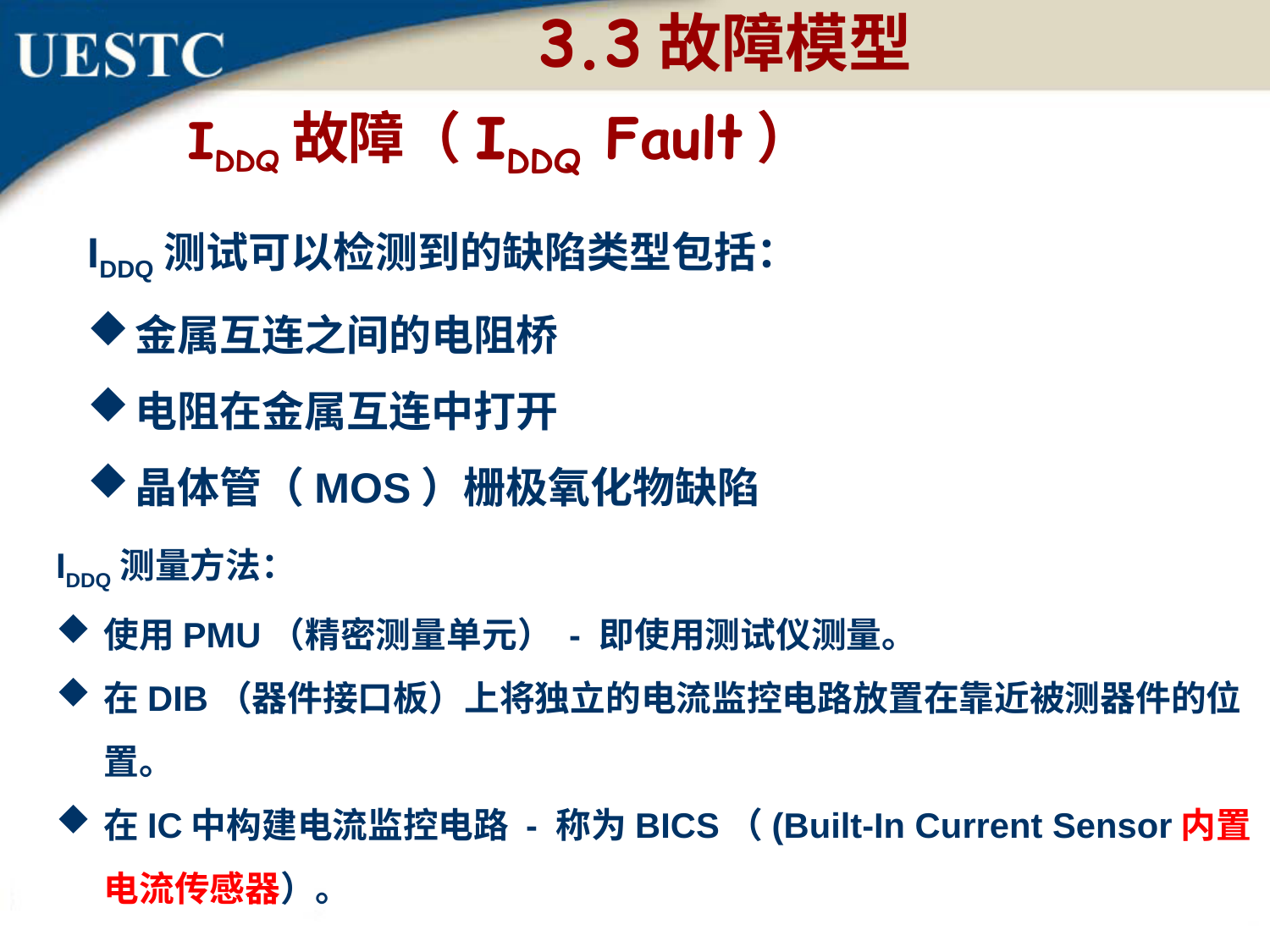

3.3故障模型
IDDQ故障（IDDQ Fault）
IDDQ测试可以检测到的缺陷类型包括：
金属互连之间的电阻桥
电阻在金属互连中打开
晶体管（MOS）栅极氧化物缺陷
IDDQ测量方法：
使用PMU（精密测量单元） - 即使用测试仪测量。
在DIB（器件接口板）上将独立的电流监控电路放置在靠近被测器件的位置。
在IC中构建电流监控电路 - 称为BICS（(Built-In Current Sensor内置电流传感器）。